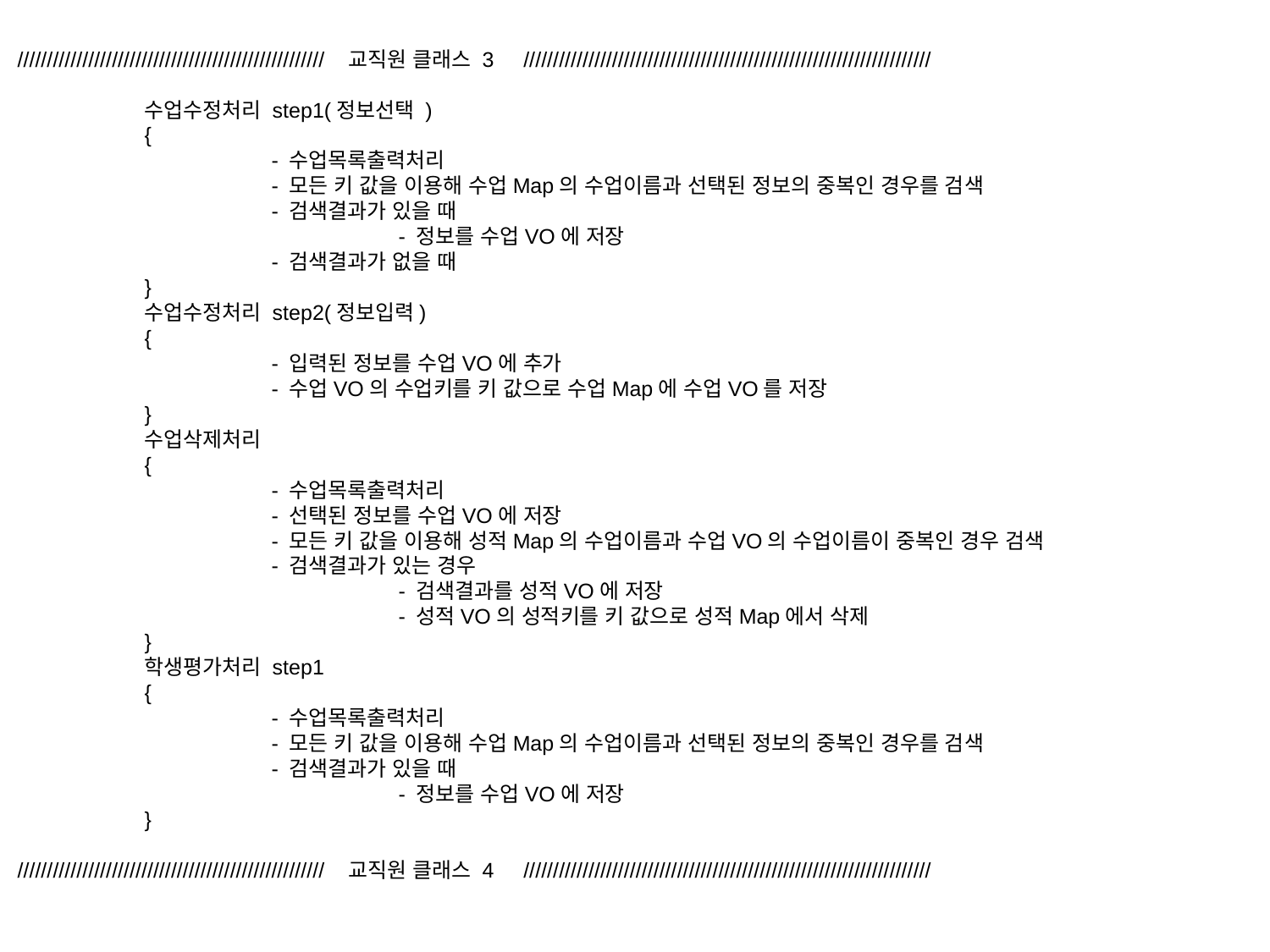

////////////////////////////////////////////////////   교직원 클래스 3     /////////////////////////////////////////////////////////////////////

	수업수정처리 step1(정보선택 )
	{
		- 수업목록출력처리
		- 모든 키 값을 이용해 수업Map의 수업이름과 선택된 정보의 중복인 경우를 검색
		- 검색결과가 있을 때
			- 정보를 수업VO에 저장
		- 검색결과가 없을 때
	}
	수업수정처리 step2(정보입력)
	{
		- 입력된 정보를 수업VO에 추가
		- 수업VO의 수업키를 키 값으로 수업Map에 수업VO를 저장
	}
	수업삭제처리
	{
		- 수업목록출력처리
		- 선택된 정보를 수업VO에 저장
		- 모든 키 값을 이용해 성적Map의 수업이름과 수업VO의 수업이름이 중복인 경우 검색
		- 검색결과가 있는 경우
			- 검색결과를 성적VO에 저장
			- 성적VO의 성적키를 키 값으로 성적Map에서 삭제
	}
	학생평가처리 step1
	{
		- 수업목록출력처리
		- 모든 키 값을 이용해 수업Map의 수업이름과 선택된 정보의 중복인 경우를 검색
		- 검색결과가 있을 때
			- 정보를 수업VO에 저장
	}

////////////////////////////////////////////////////   교직원 클래스 4     /////////////////////////////////////////////////////////////////////